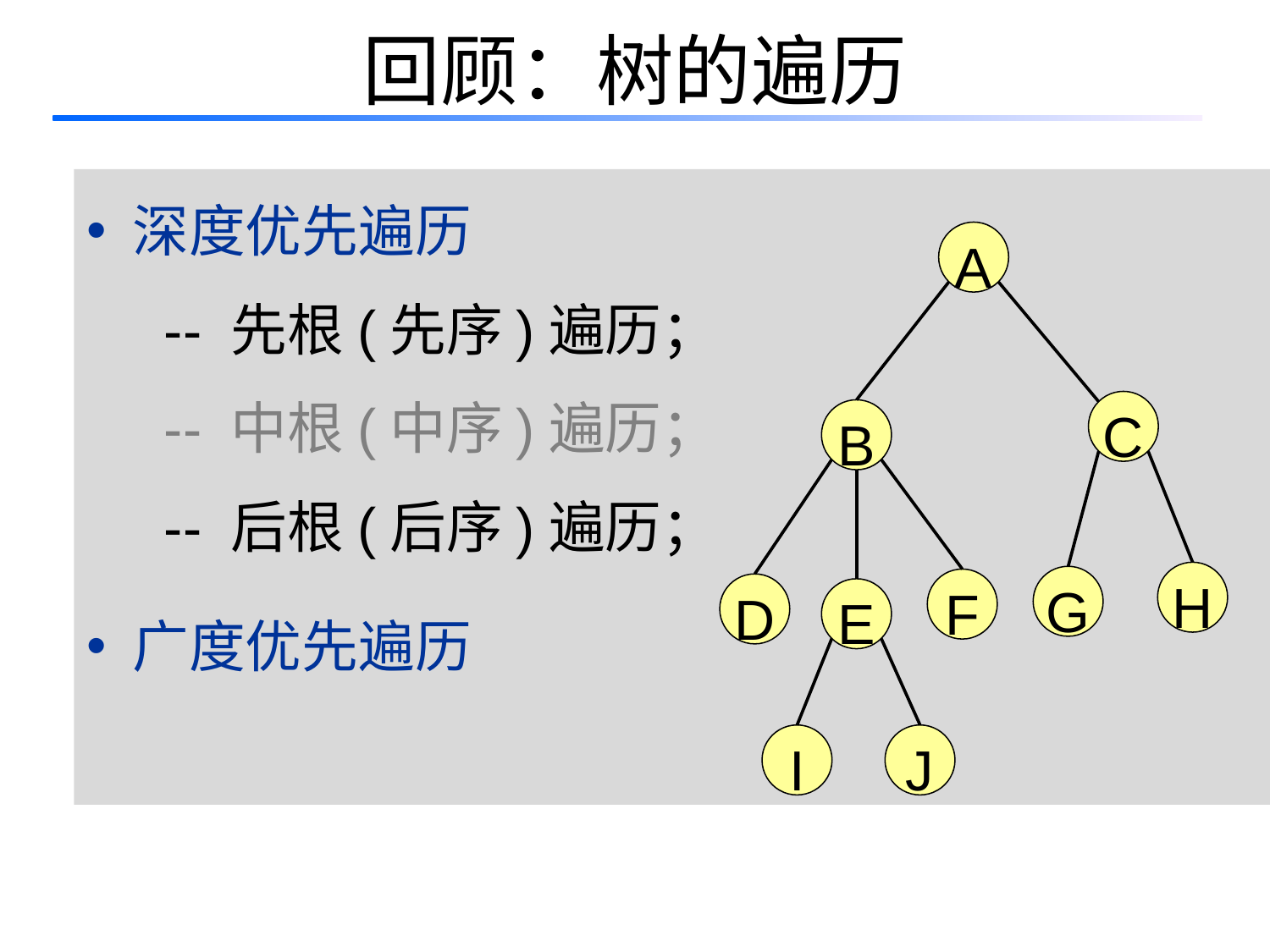

# 回顾：树的遍历

 深度优先遍历
    -- 先根(先序)遍历；
    -- 中根(中序)遍历；
    -- 后根(后序)遍历；
 广度优先遍历

A
C
B
H
G
F
D
E
I
J